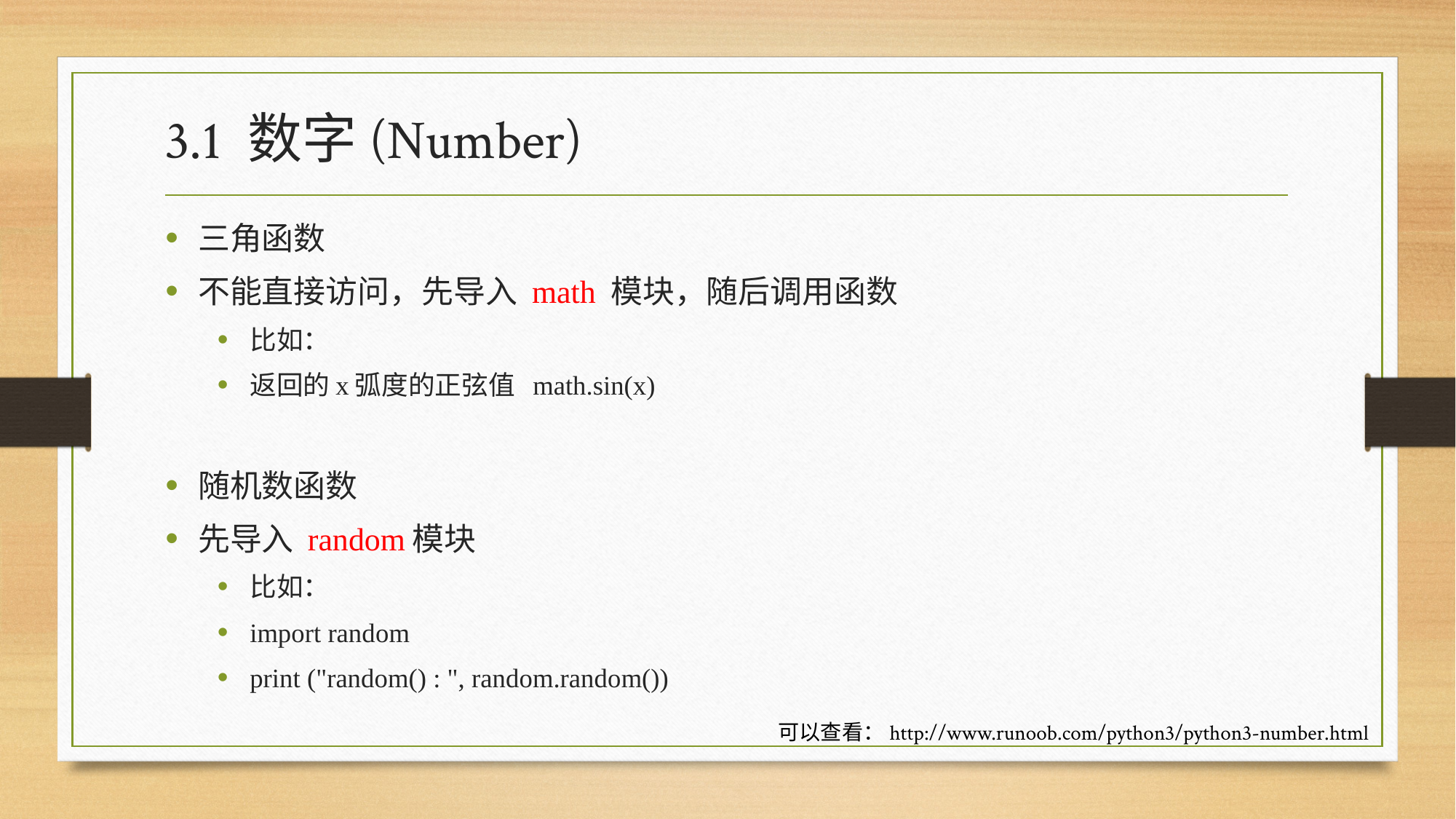

# 3.1 数字(Number)
三角函数
不能直接访问，先导入 math 模块，随后调用函数
比如：
返回的x弧度的正弦值  math.sin(x)

随机数函数
先导入 random模块
比如：
import random
print ("random() : ", random.random())
可以查看：http://www.runoob.com/python3/python3-number.html